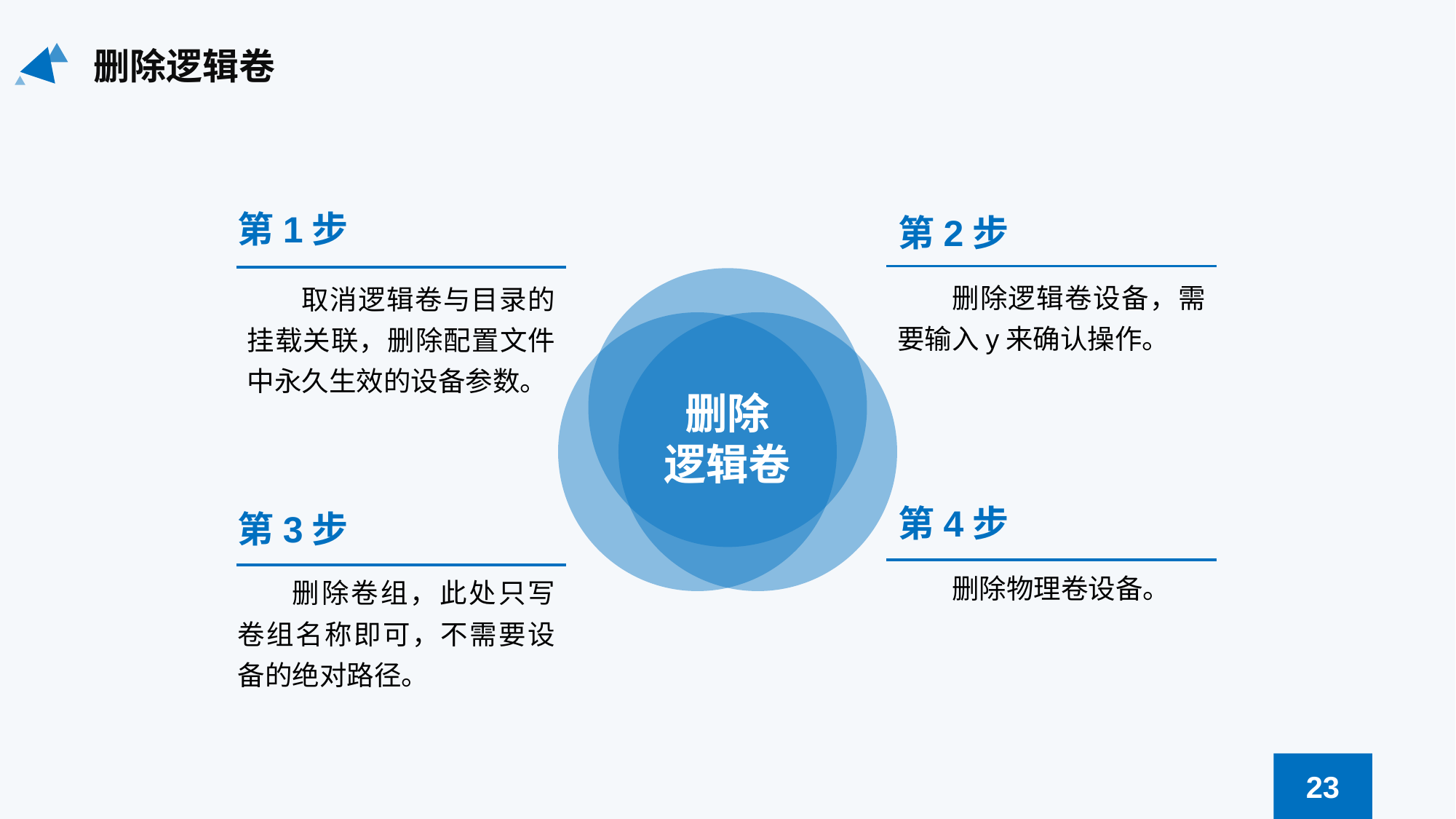

删除逻辑卷

第1步
第2步
删除逻辑卷设备，需要输入y来确认操作。

取消逻辑卷与目录的挂载关联，删除配置文件中永久生效的设备参数。

删除
逻辑卷
第4步
第3步
删除物理卷设备。
删除卷组，此处只写卷组名称即可，不需要设备的绝对路径。

23